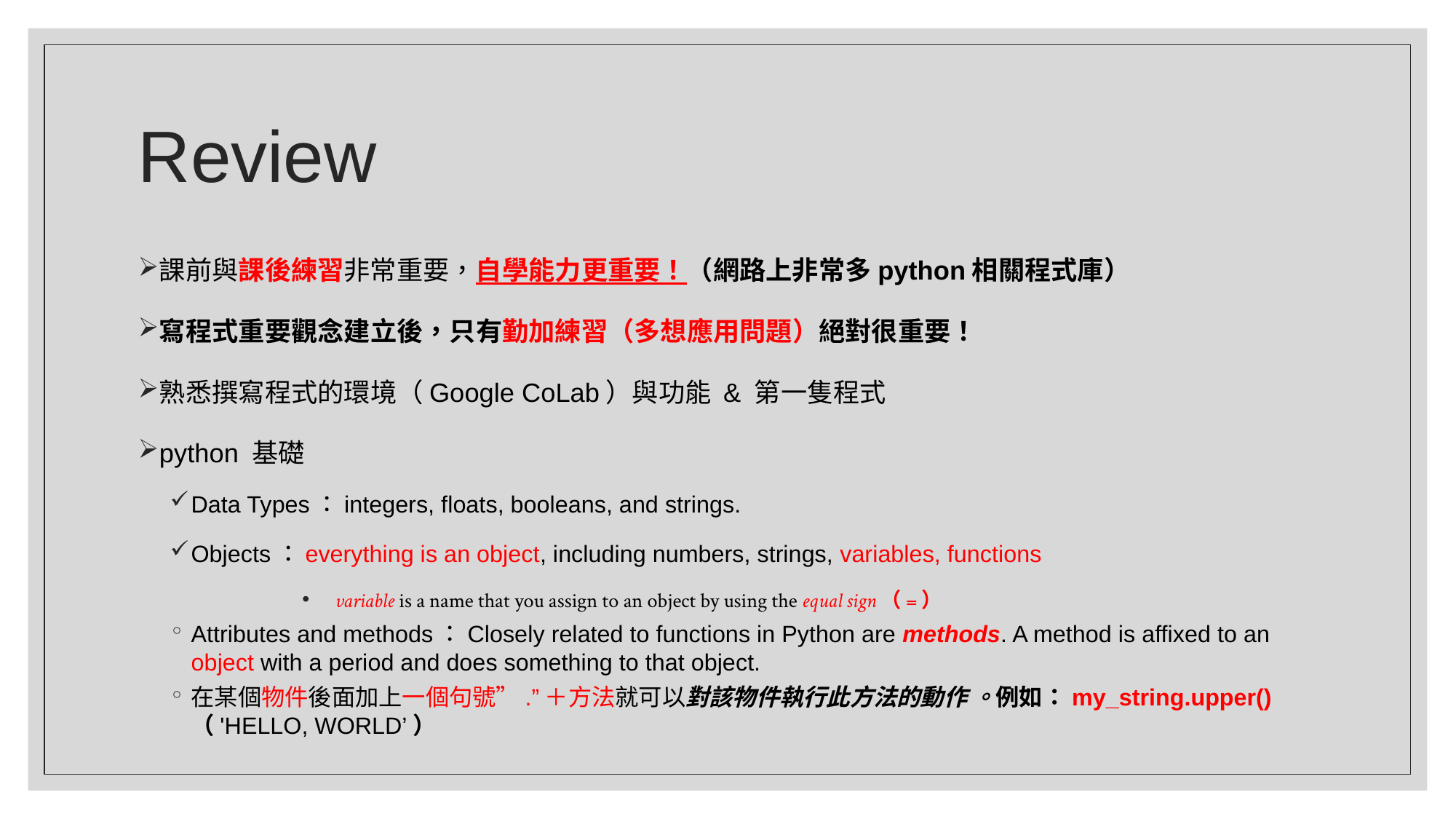

# Review
課前與課後練習非常重要，自學能力更重要！（網路上非常多python相關程式庫）
寫程式重要觀念建立後，只有勤加練習（多想應用問題）絕對很重要！
熟悉撰寫程式的環境（Google CoLab）與功能 & 第一隻程式
python 基礎
Data Types：integers, floats, booleans, and strings.
Objects：everything is an object, including numbers, strings, variables, functions
variable is a name that you assign to an object by using the equal sign（=）
Attributes and methods：Closely related to functions in Python are methods. A method is affixed to an object with a period and does something to that object.
在某個物件後面加上一個句號”.”＋方法就可以對該物件執行此方法的動作 。例如：my_string.upper()  （'HELLO, WORLD’）